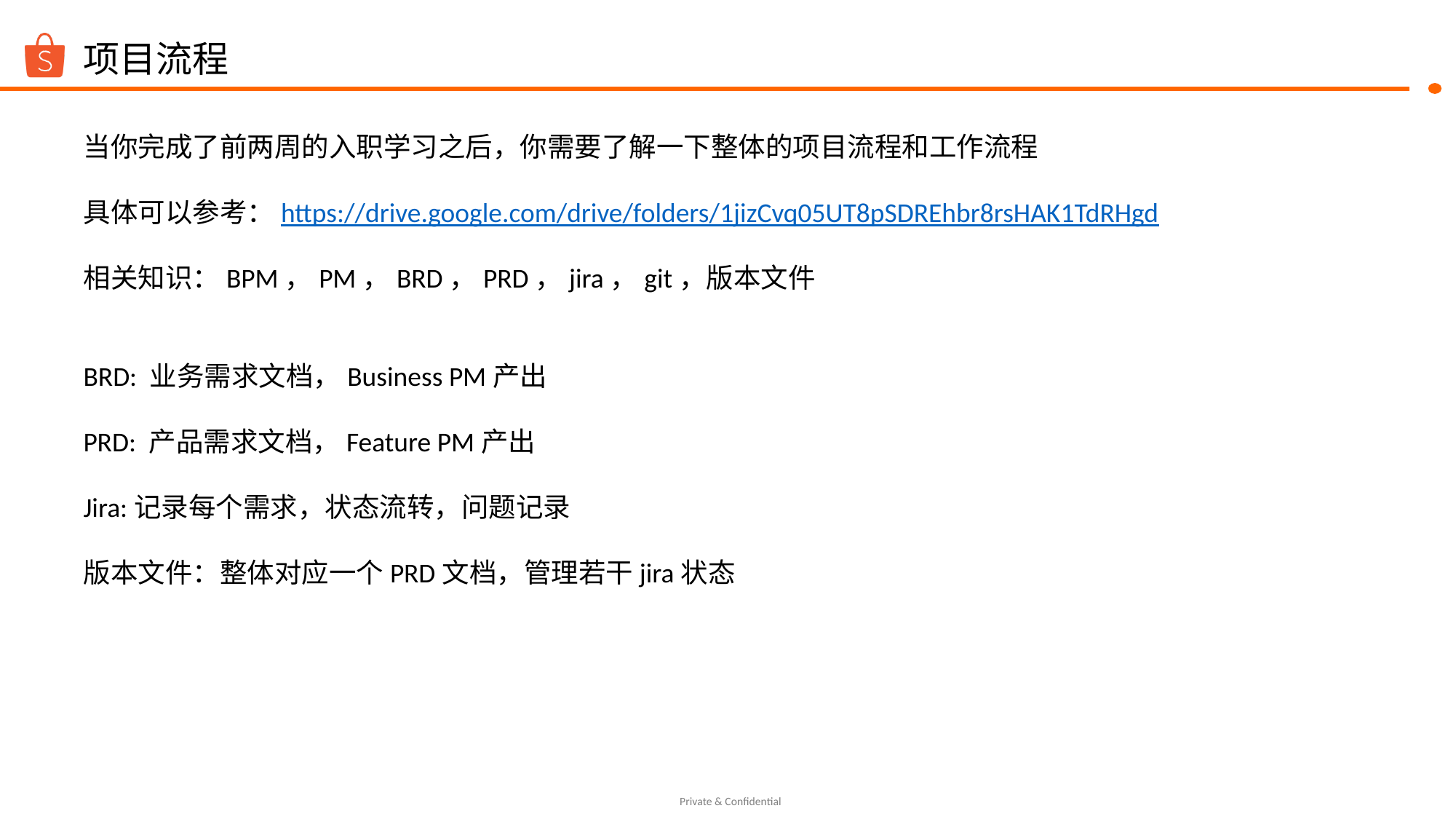

# 项目流程
当你完成了前两周的入职学习之后，你需要了解一下整体的项目流程和工作流程

具体可以参考：https://drive.google.com/drive/folders/1jizCvq05UT8pSDREhbr8rsHAK1TdRHgd

相关知识：BPM，PM，BRD，PRD，jira，git，版本文件

BRD: 业务需求文档，Business PM产出

PRD: 产品需求文档，Feature PM产出

Jira:记录每个需求，状态流转，问题记录

版本文件：整体对应一个PRD文档，管理若干jira状态